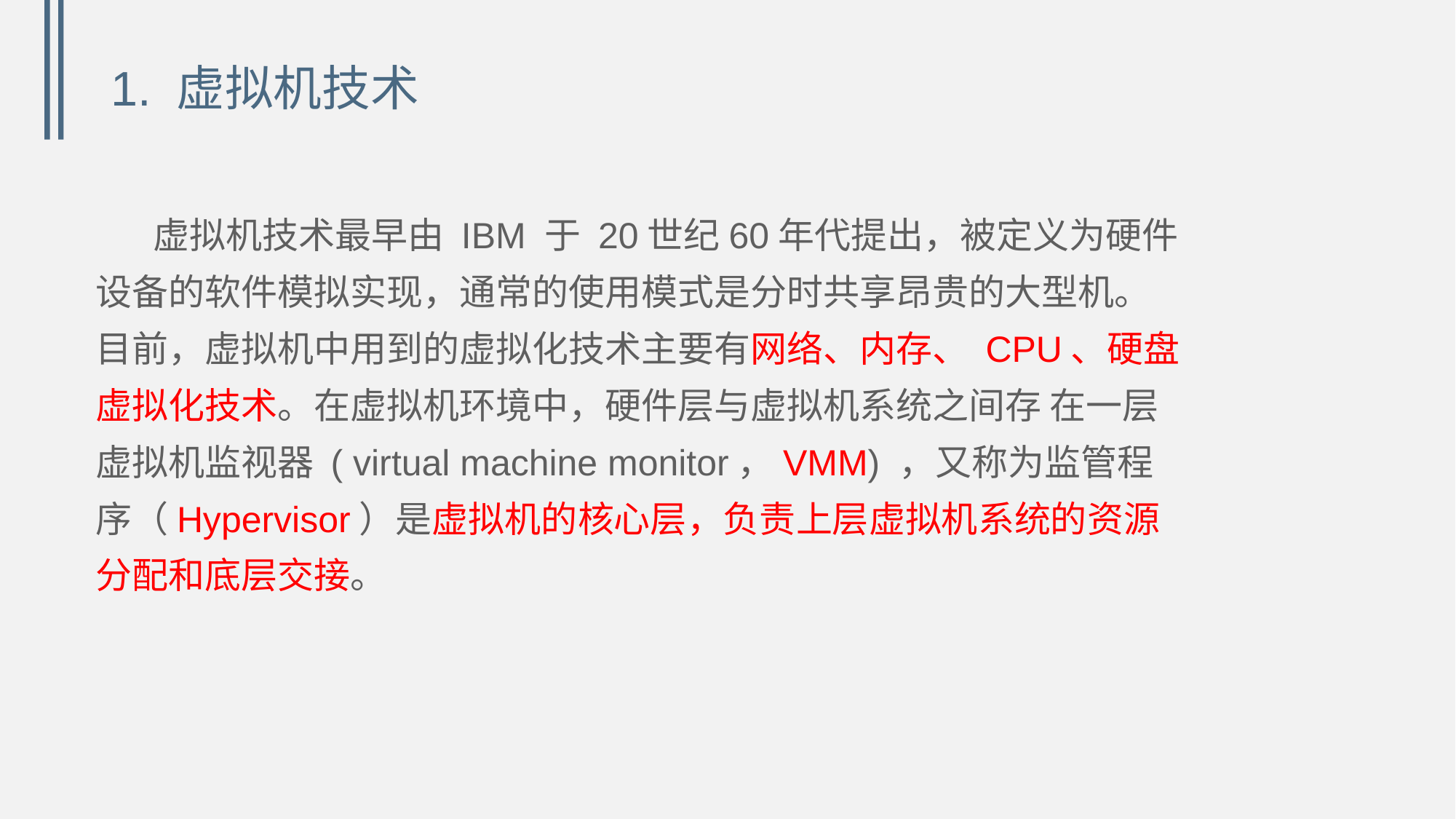

# 1. 虚拟机技术
      虚拟机技术最早由 IBM 于 20世纪60年代提出，被定义为硬件设备的软件模拟实现，通常的使用模式是分时共享昂贵的大型机。目前，虚拟机中用到的虚拟化技术主要有网络、内存、 CPU、硬盘虚拟化技术。在虚拟机环境中，硬件层与虚拟机系统之间存 在一层虚拟机监视器 ( virtual machine monitor，VMM) ，又称为监管程序（Hypervisor）是虚拟机的核心层，负责上层虚拟机系统的资源分配和底层交接。